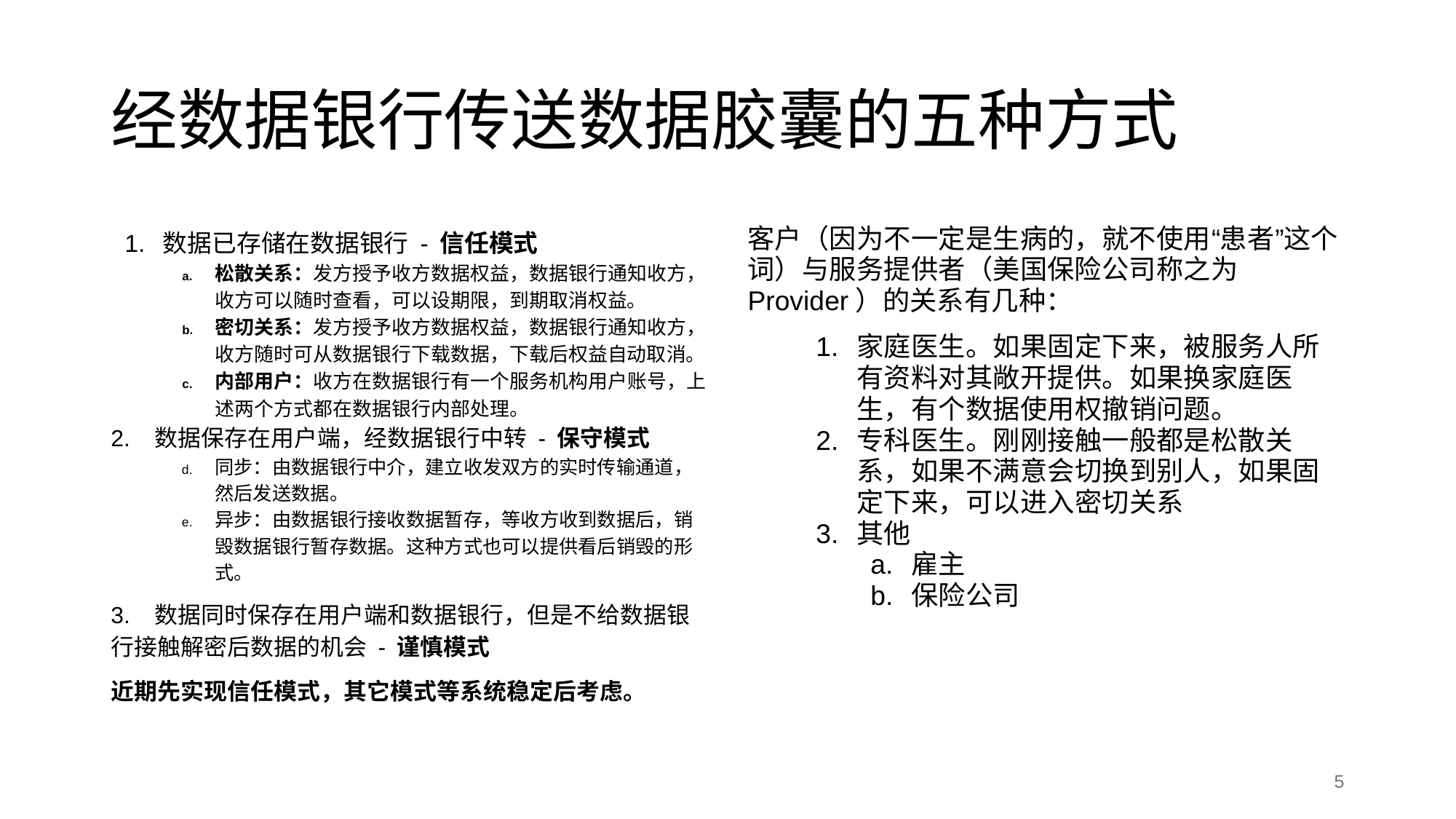

# 经数据银行传送数据胶囊的五种方式
数据已存储在数据银行 - 信任模式
松散关系：发方授予收方数据权益，数据银行通知收方，收方可以随时查看，可以设期限，到期取消权益。
密切关系：发方授予收方数据权益，数据银行通知收方，收方随时可从数据银行下载数据，下载后权益自动取消。
内部用户：收方在数据银行有一个服务机构用户账号，上述两个方式都在数据银行内部处理。
2.   数据保存在用户端，经数据银行中转 - 保守模式
同步：由数据银行中介，建立收发双方的实时传输通道，然后发送数据。
异步：由数据银行接收数据暂存，等收方收到数据后，销毁数据银行暂存数据。这种方式也可以提供看后销毁的形式。
3.   数据同时保存在用户端和数据银行，但是不给数据银行接触解密后数据的机会 - 谨慎模式
近期先实现信任模式，其它模式等系统稳定后考虑。
客户（因为不一定是生病的，就不使用“患者”这个词）与服务提供者（美国保险公司称之为Provider）的关系有几种：
家庭医生。如果固定下来，被服务人所有资料对其敞开提供。如果换家庭医生，有个数据使用权撤销问题。
专科医生。刚刚接触一般都是松散关系，如果不满意会切换到别人，如果固定下来，可以进入密切关系
其他
雇主
保险公司

5